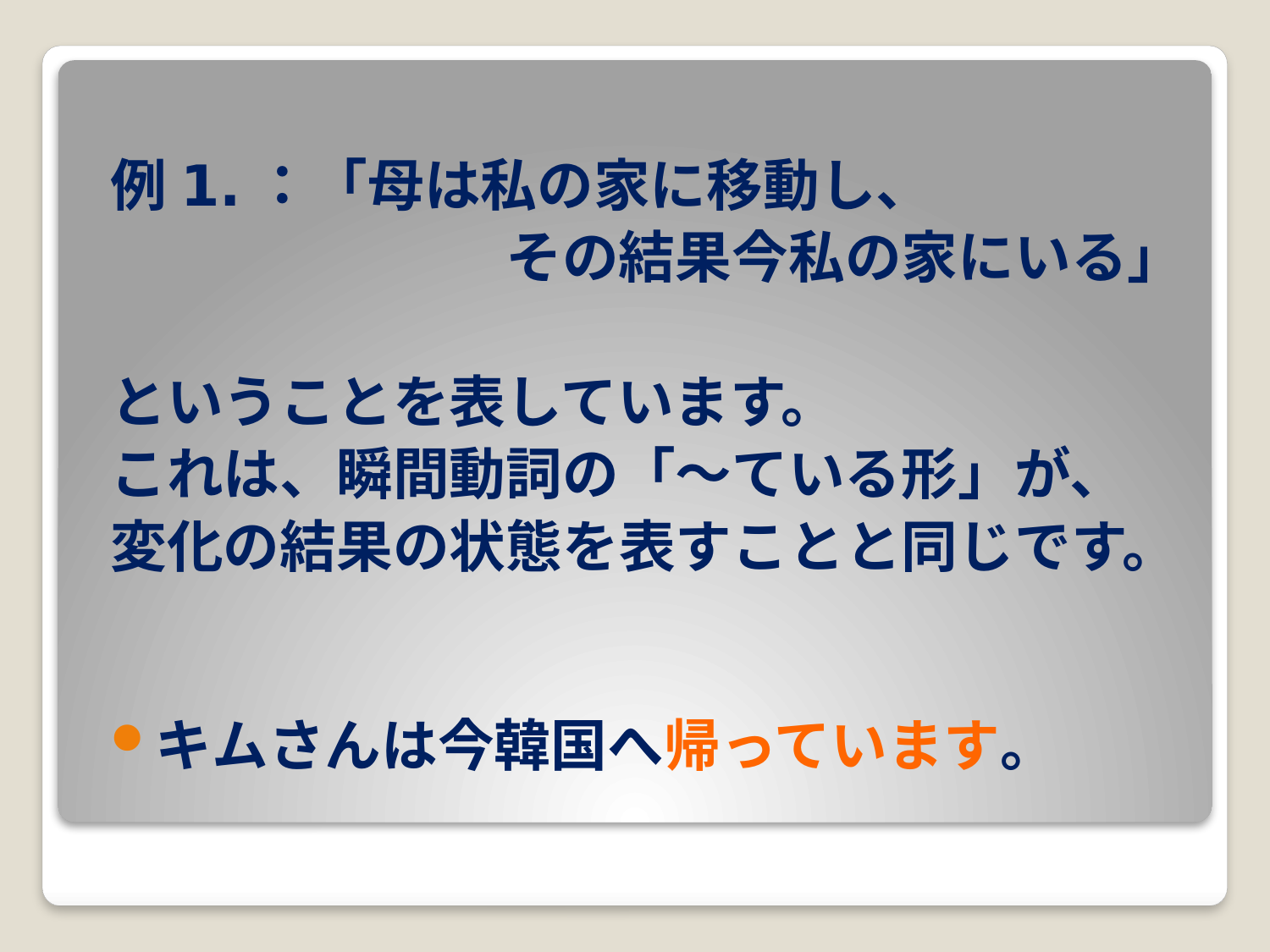

例1.：「母は私の家に移動し、
　　　　　　　その結果今私の家にいる」

ということを表しています。
これは、瞬間動詞の「～ている形」が、
変化の結果の状態を表すことと同じです。

キムさんは今韓国へ帰っています。

#